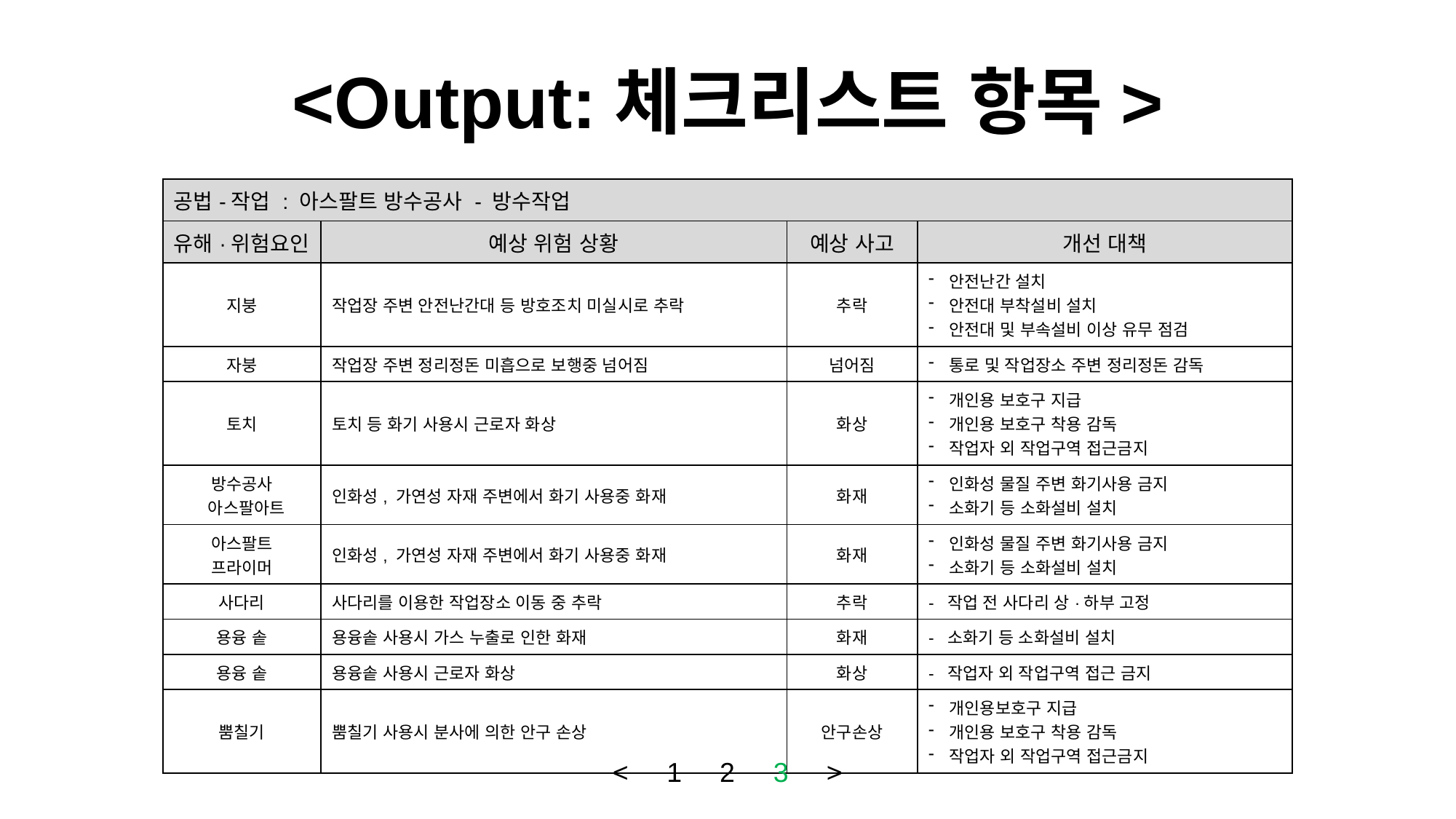

<Output:체크리스트 항목>
| 공법-작업 : 아스팔트 방수공사 - 방수작업 |  |  |  |
| --- | --- | --- | --- |
| 유해·위험요인 | 예상 위험 상황 | 예상 사고 | 개선 대책 |
| 지붕 | 작업장 주변 안전난간대 등 방호조치 미실시로 추락 | 추락 | 안전난간 설치 안전대 부착설비 설치 안전대 및 부속설비 이상 유무 점검 |
| 자붕 | 작업장 주변 정리정돈 미흡으로 보행중 넘어짐 | 넘어짐 | 통로 및 작업장소 주변 정리정돈 감독 |
| 토치 | 토치 등 화기 사용시 근로자 화상 | 화상 | 개인용 보호구 지급 개인용 보호구 착용 감독 작업자 외 작업구역 접근금지 |
| 방수공사 아스팔아트 | 인화성, 가연성 자재 주변에서 화기 사용중 화재 | 화재 | 인화성 물질 주변 화기사용 금지 소화기 등 소화설비 설치 |
| 아스팔트 프라이머 | 인화성, 가연성 자재 주변에서 화기 사용중 화재 | 화재 | 인화성 물질 주변 화기사용 금지 소화기 등 소화설비 설치 |
| 사다리 | 사다리를 이용한 작업장소 이동 중 추락 | 추락 | - 작업 전 사다리 상·하부 고정 |
| 용융 솥 | 용융솥 사용시 가스 누출로 인한 화재 | 화재 | - 소화기 등 소화설비 설치 |
| 용융 솥 | 용융솥 사용시 근로자 화상 | 화상 | - 작업자 외 작업구역 접근 금지 |
| 뿜칠기 | 뿜칠기 사용시 분사에 의한 안구 손상 | 안구손상 | 개인용보호구 지급 개인용 보호구 착용 감독 작업자 외 작업구역 접근금지 |
<     1     2     3     >